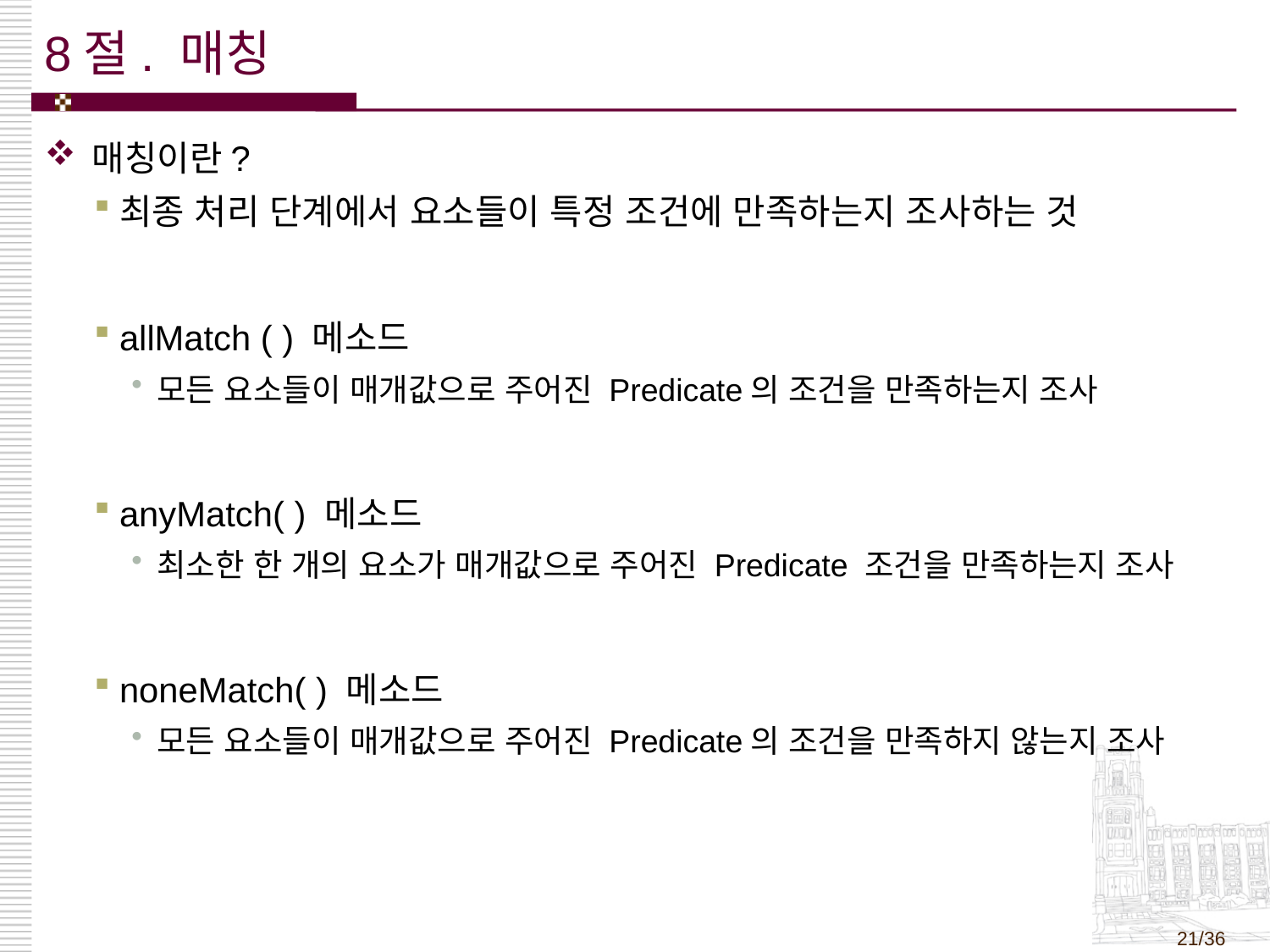

# 8절. 매칭
매칭이란?
최종 처리 단계에서 요소들이 특정 조건에 만족하는지 조사하는 것

allMatch ( ) 메소드
모든 요소들이 매개값으로 주어진 Predicate의 조건을 만족하는지 조사

anyMatch( ) 메소드
최소한 한 개의 요소가 매개값으로 주어진 Predicate 조건을 만족하는지 조사

noneMatch( ) 메소드
모든 요소들이 매개값으로 주어진 Predicate의 조건을 만족하지 않는지 조사